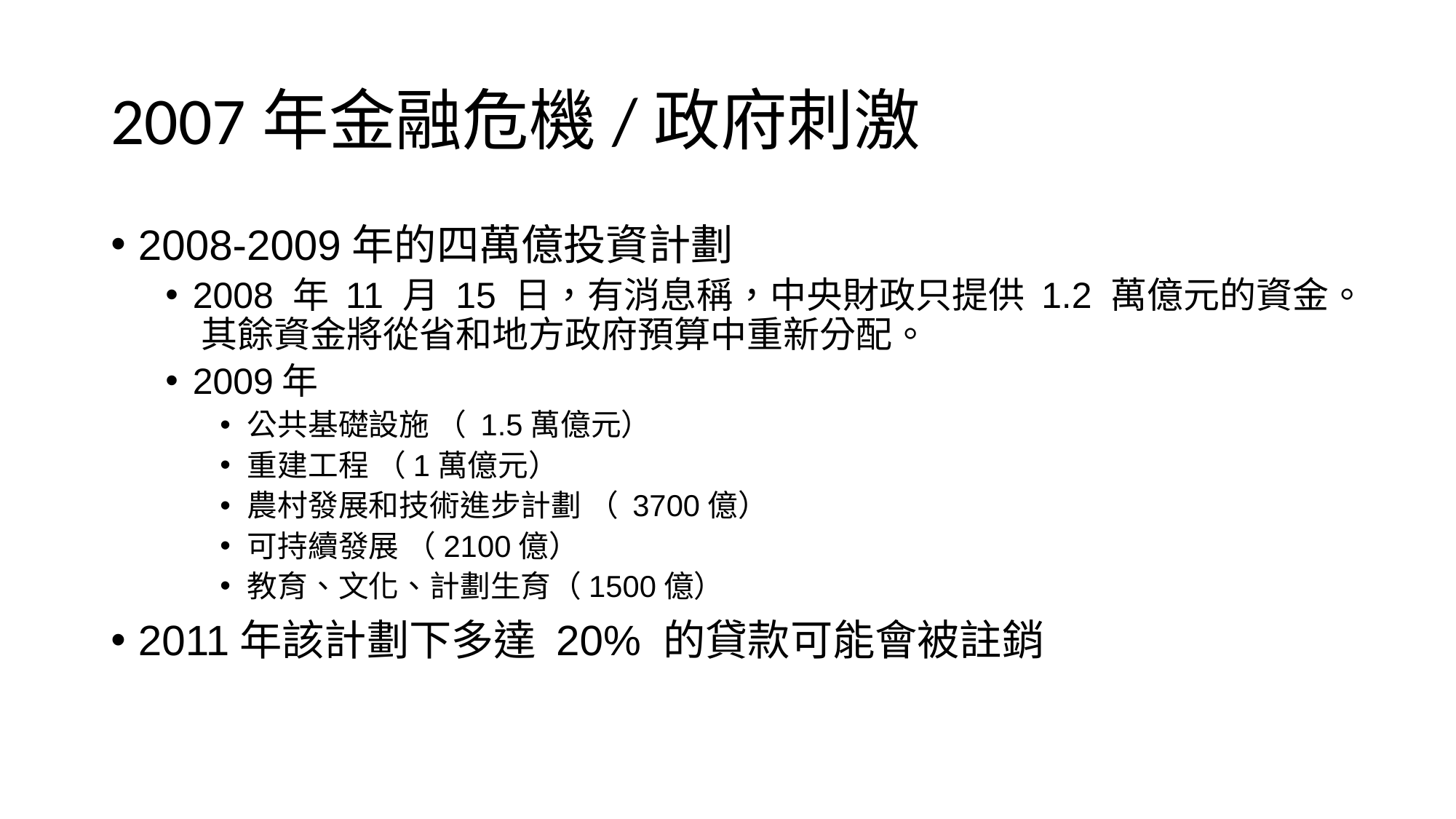

# 2007年金融危機/政府刺激
2008-2009年的四萬億投資計劃
2008 年 11 月 15 日，有消息稱，中央財政只提供 1.2 萬億元的資金。 其餘資金將從省和地方政府預算中重新分配。
2009年
公共基礎設施 （ 1.5萬億元）
重建工程 （1萬億元）
農村發展和技術進步計劃 （ 3700億）
可持續發展 （2100億）
教育、文化、計劃生育（1500億）
2011年該計劃下多達 20% 的貸款可能會被註銷